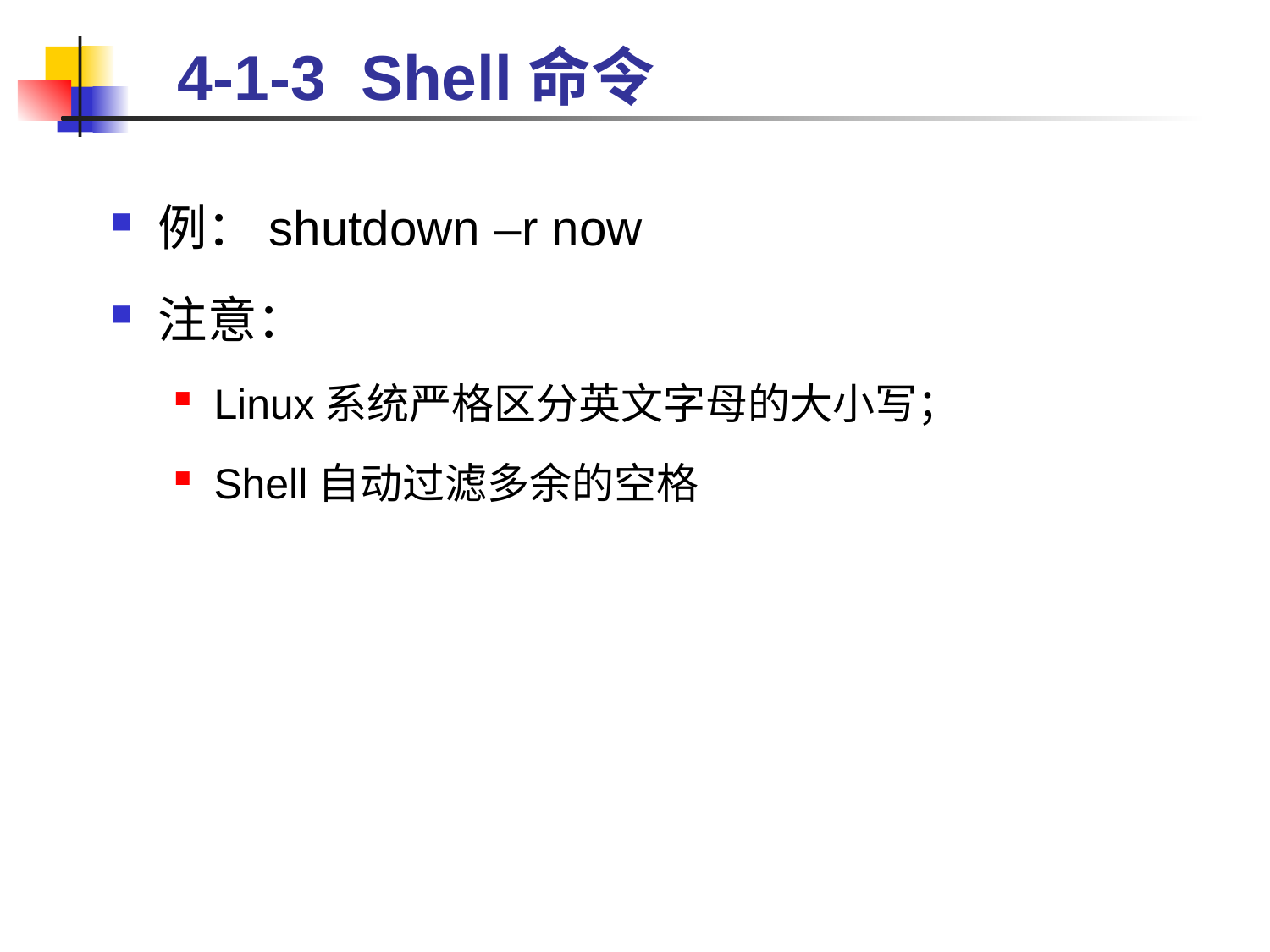

# 4-1-3  Shell命令
例：shutdown –r now
注意：
Linux系统严格区分英文字母的大小写；
Shell自动过滤多余的空格